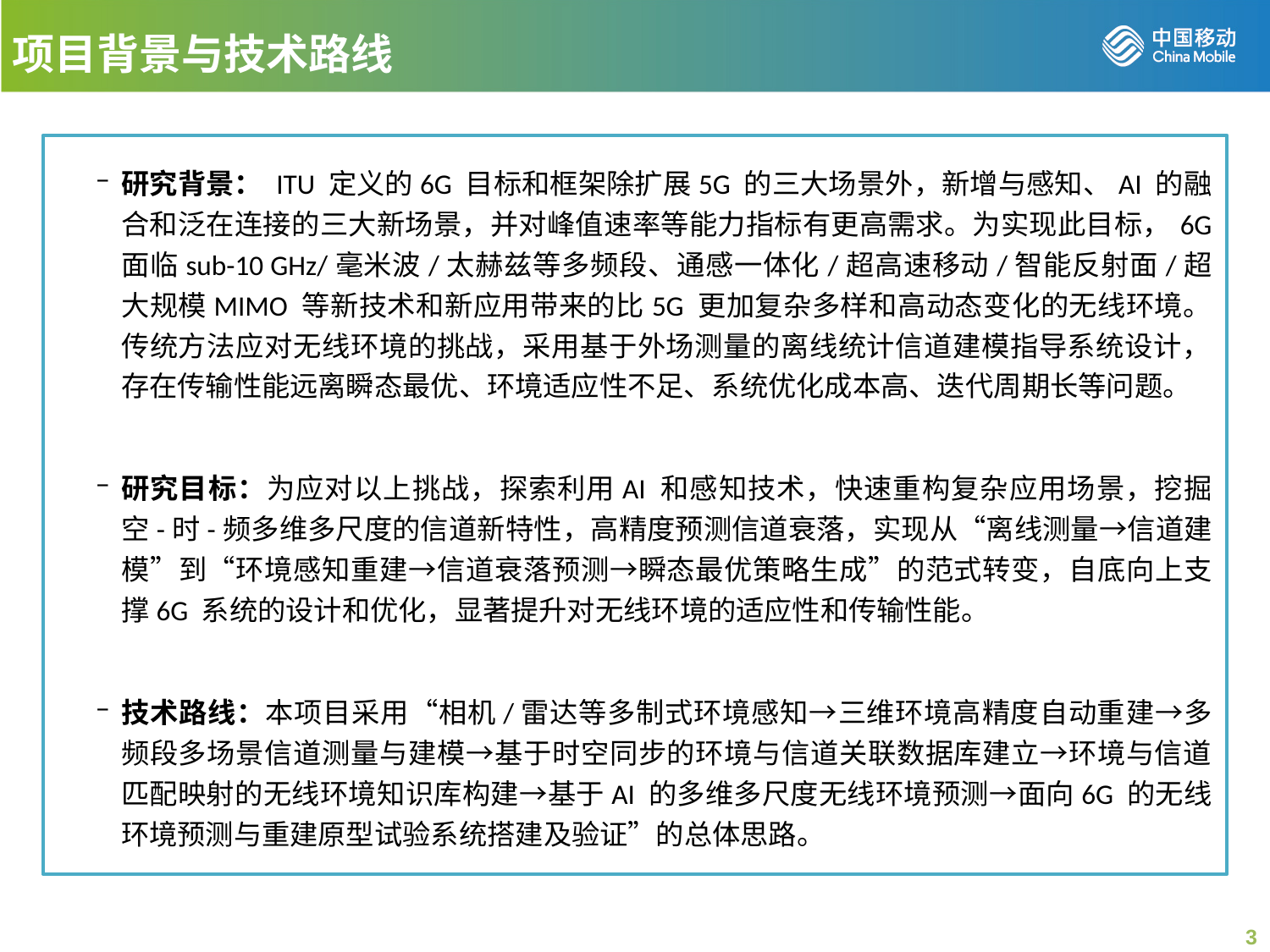

项目背景与技术路线
研究背景： ITU 定义的6G 目标和框架除扩展5G 的三大场景外，新增与感知、AI 的融合和泛在连接的三大新场景，并对峰值速率等能力指标有更高需求。为实现此目标，6G 面临sub-10 GHz/毫米波/太赫兹等多频段、通感一体化/超高速移动/智能反射面/超大规模MIMO 等新技术和新应用带来的比5G 更加复杂多样和高动态变化的无线环境。传统方法应对无线环境的挑战，采用基于外场测量的离线统计信道建模指导系统设计，存在传输性能远离瞬态最优、环境适应性不足、系统优化成本高、迭代周期长等问题。

研究目标：为应对以上挑战，探索利用AI 和感知技术，快速重构复杂应用场景，挖掘空-时-频多维多尺度的信道新特性，高精度预测信道衰落，实现从“离线测量→信道建模”到“环境感知重建→信道衰落预测→瞬态最优策略生成”的范式转变，自底向上支撑6G 系统的设计和优化，显著提升对无线环境的适应性和传输性能。

技术路线：本项目采用“相机/雷达等多制式环境感知→三维环境高精度自动重建→多频段多场景信道测量与建模→基于时空同步的环境与信道关联数据库建立→环境与信道匹配映射的无线环境知识库构建→基于AI 的多维多尺度无线环境预测→面向6G 的无线环境预测与重建原型试验系统搭建及验证”的总体思路。